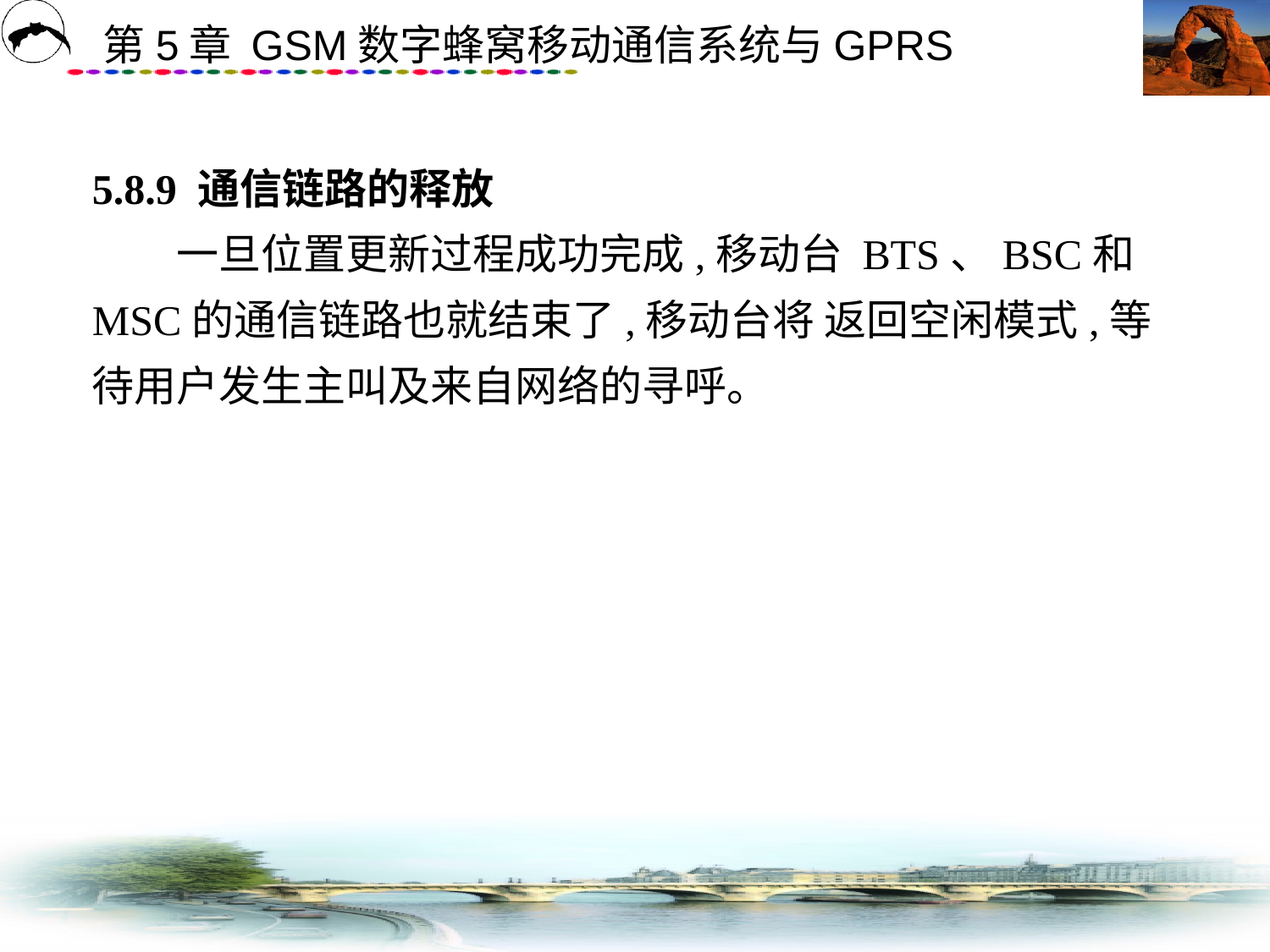

# 5.8.9 通信链路的释放 　　一旦位置更新过程成功完成,移动台 BTS、BSC和 MSC的通信链路也就结束了,移动台将 返回空闲模式,等待用户发生主叫及来自网络的寻呼。